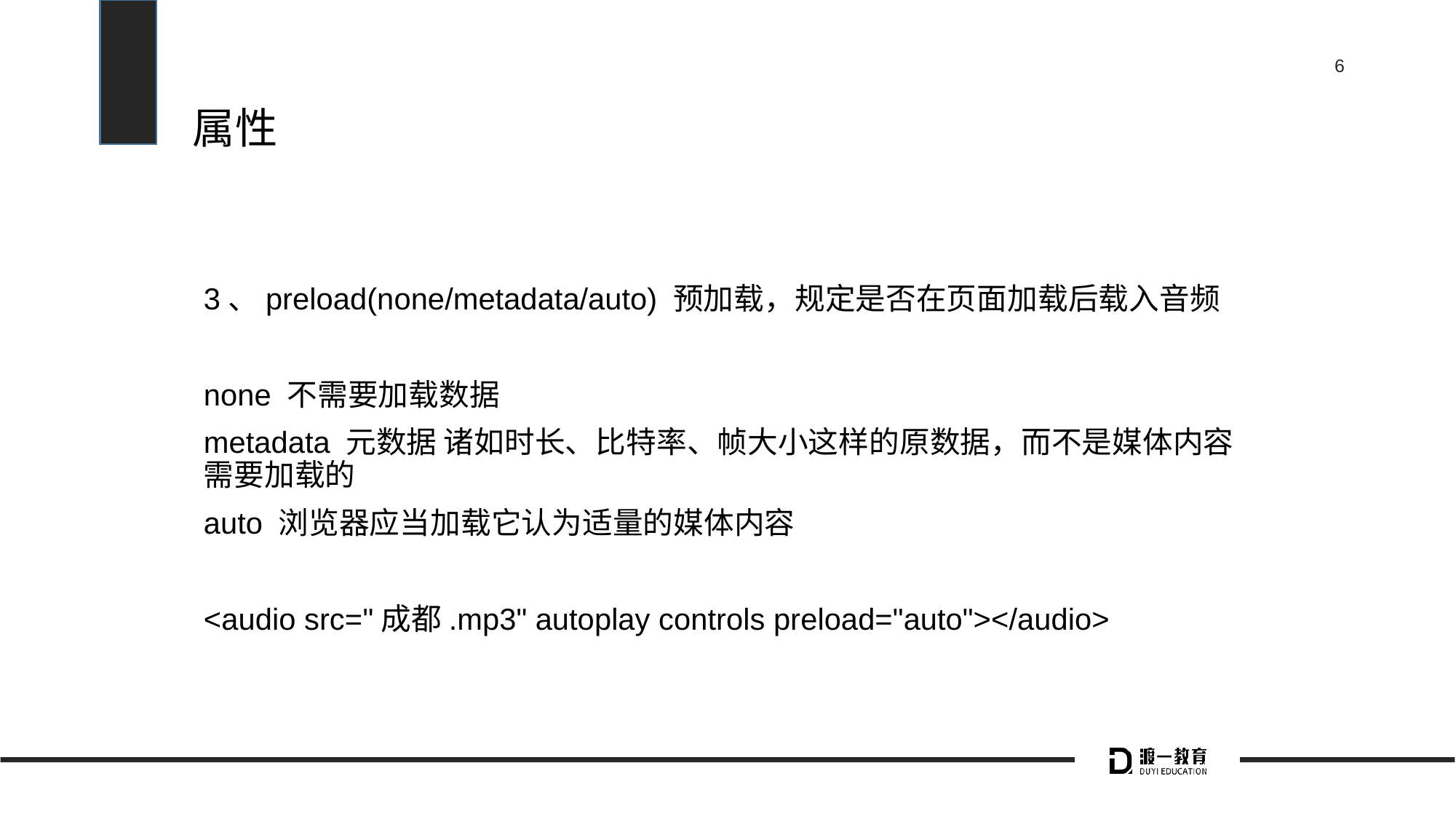

# 属性

3、preload(none/metadata/auto) 预加载，规定是否在页面加载后载入音频

none 不需要加载数据
metadata 元数据 诸如时长、比特率、帧大小这样的原数据，而不是媒体内容需要加载的
auto 浏览器应当加载它认为适量的媒体内容

<audio src="成都.mp3" autoplay controls preload="auto"></audio>